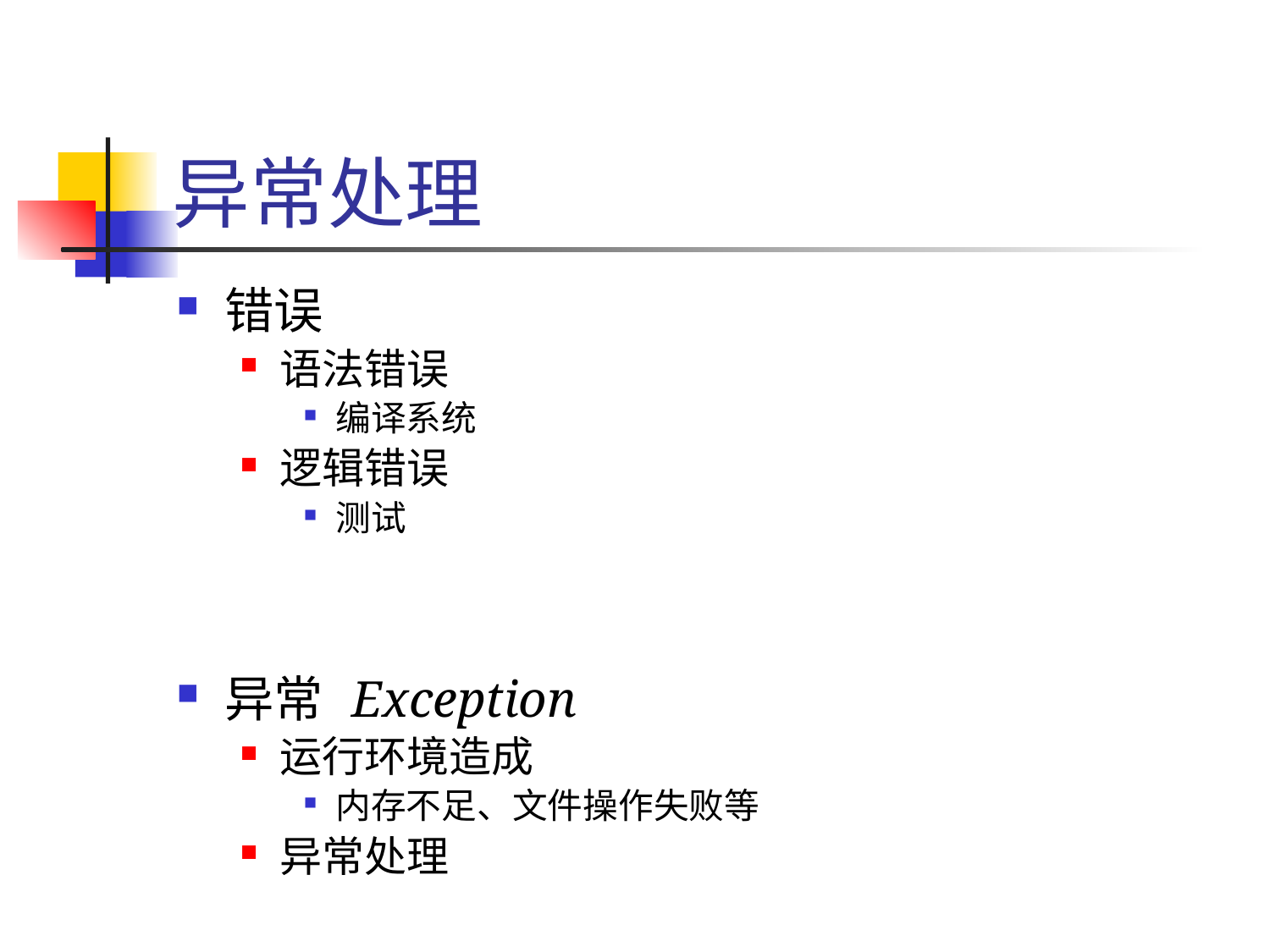

# 异常处理
错误
语法错误
编译系统
逻辑错误
测试

异常 	Exception
运行环境造成
内存不足、文件操作失败等
异常处理